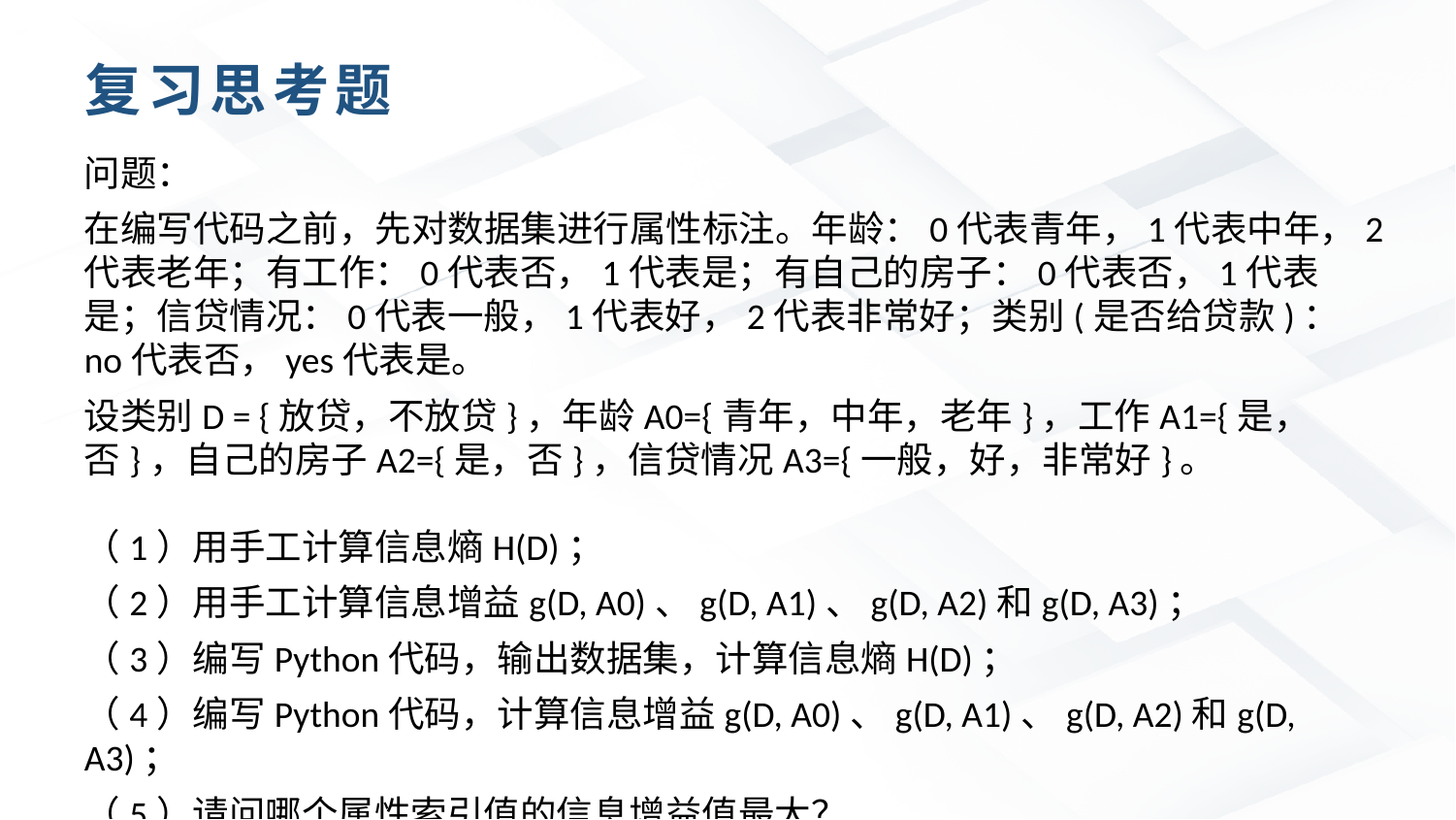

复习思考题
问题：
在编写代码之前，先对数据集进行属性标注。年龄：0代表青年，1代表中年，2代表老年；有工作：0代表否，1代表是；有自己的房子：0代表否，1代表是；信贷情况：0代表一般，1代表好，2代表非常好；类别(是否给贷款)：no代表否，yes代表是。
设类别D = {放贷，不放贷}，年龄A0={青年，中年，老年}，工作A1={是，否}，自己的房子A2={是，否}，信贷情况A3={一般，好，非常好}。

（1）用手工计算信息熵H(D)；
（2）用手工计算信息增益g(D, A0)、g(D, A1)、g(D, A2)和g(D, A3)；
（3）编写Python代码，输出数据集，计算信息熵H(D)；
（4）编写Python代码，计算信息增益g(D, A0)、g(D, A1)、g(D, A2)和g(D, A3)；
（5）请问哪个属性索引值的信息增益值最大？